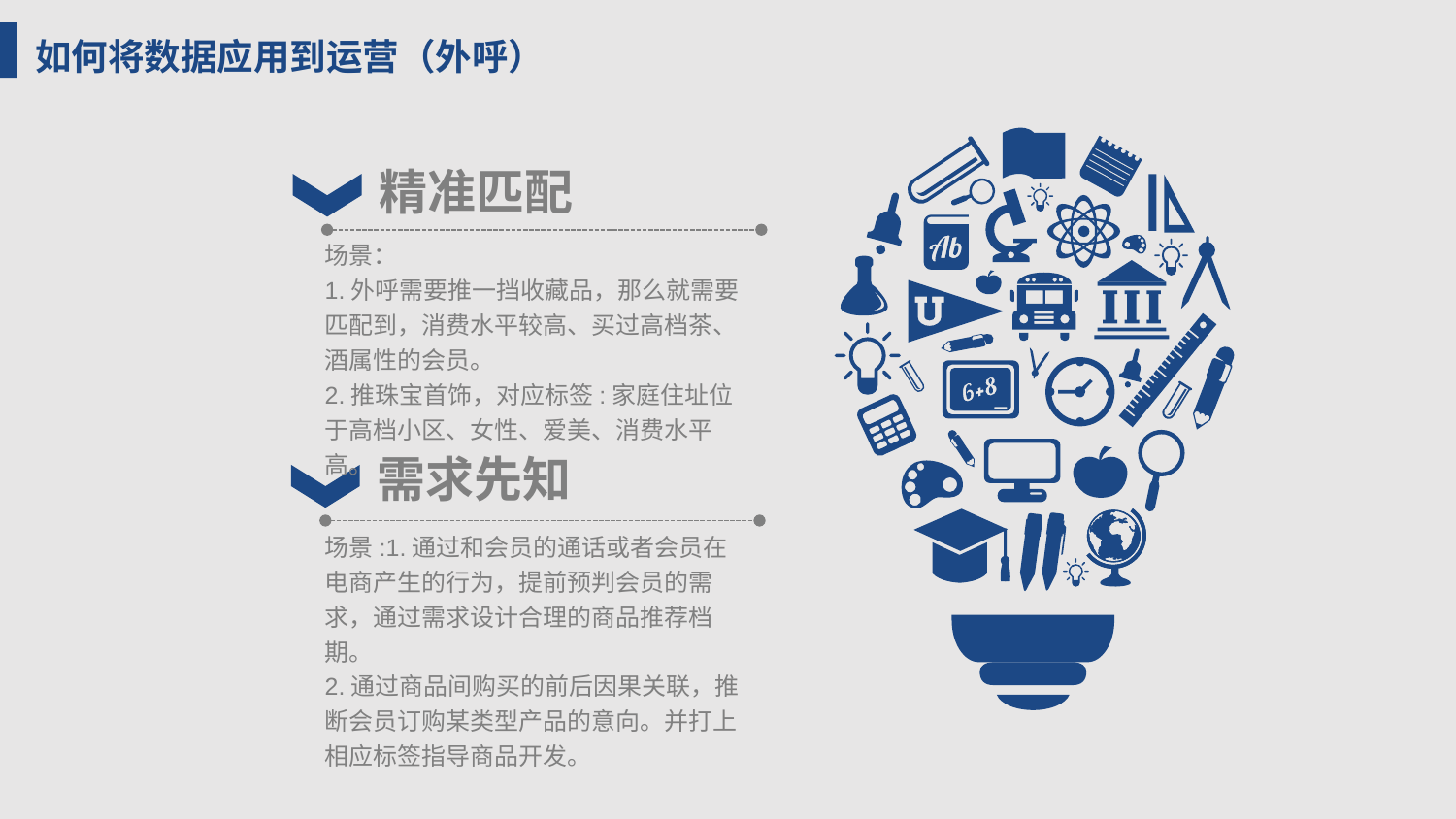

如何将数据应用到运营（外呼）

精准匹配

场景：
1.外呼需要推一挡收藏品，那么就需要匹配到，消费水平较高、买过高档茶、酒属性的会员。
2.推珠宝首饰，对应标签:家庭住址位于高档小区、女性、爱美、消费水平高。

需求先知

场景:1.通过和会员的通话或者会员在电商产生的行为，提前预判会员的需求，通过需求设计合理的商品推荐档期。
2.通过商品间购买的前后因果关联，推断会员订购某类型产品的意向。并打上相应标签指导商品开发。